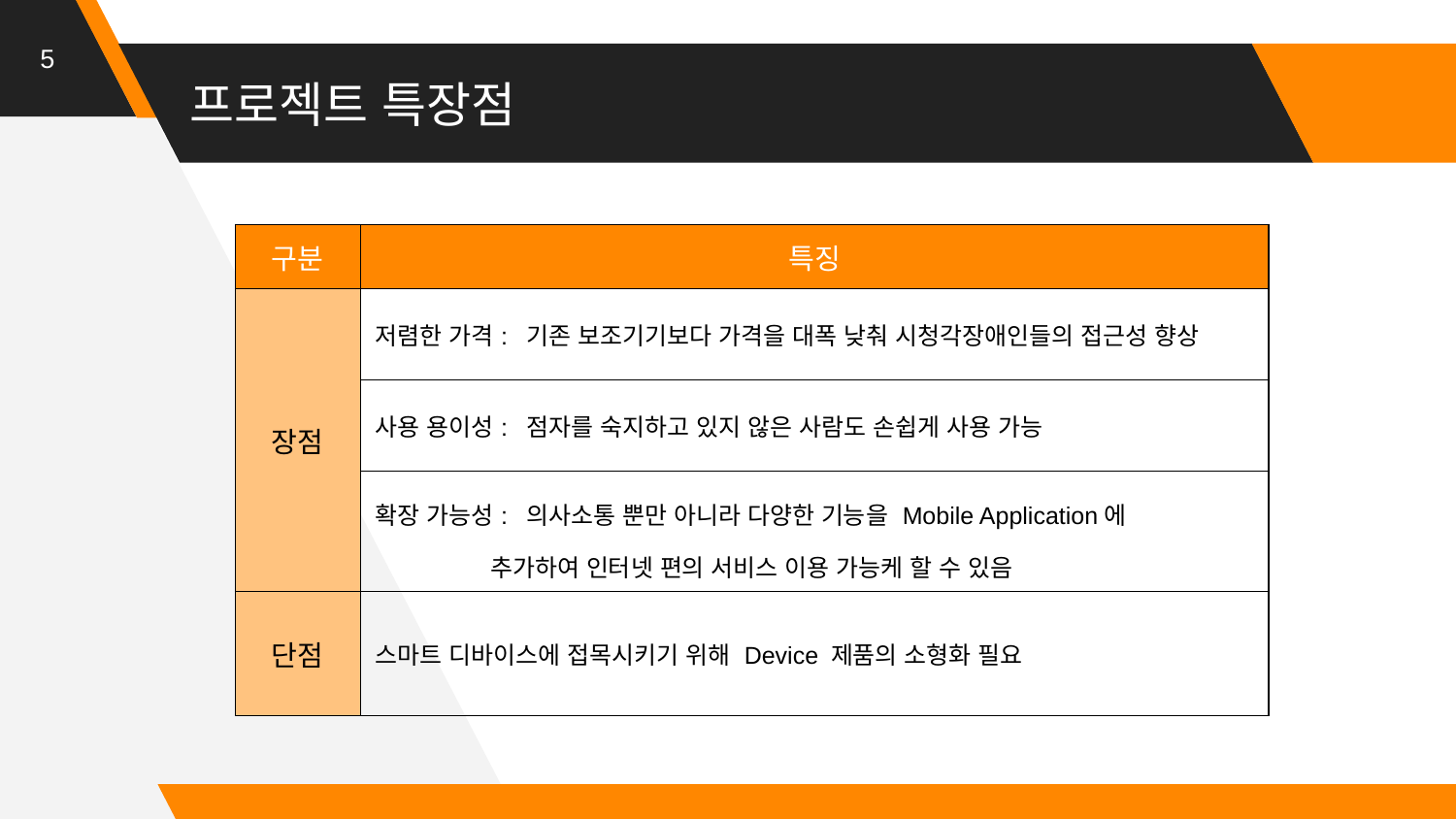

5
# 프로젝트 특장점
| 구분 | 특징 |
| --- | --- |
| 장점 | 저렴한 가격: 기존 보조기기보다 가격을 대폭 낮춰 시청각장애인들의 접근성 향상 |
|  | 사용 용이성: 점자를 숙지하고 있지 않은 사람도 손쉽게 사용 가능 |
|  | 확장 가능성: 의사소통 뿐만 아니라 다양한 기능을 Mobile Application에 추가하여 인터넷 편의 서비스 이용 가능케 할 수 있음 |
| 단점 | 스마트 디바이스에 접목시키기 위해 Device 제품의 소형화 필요 |